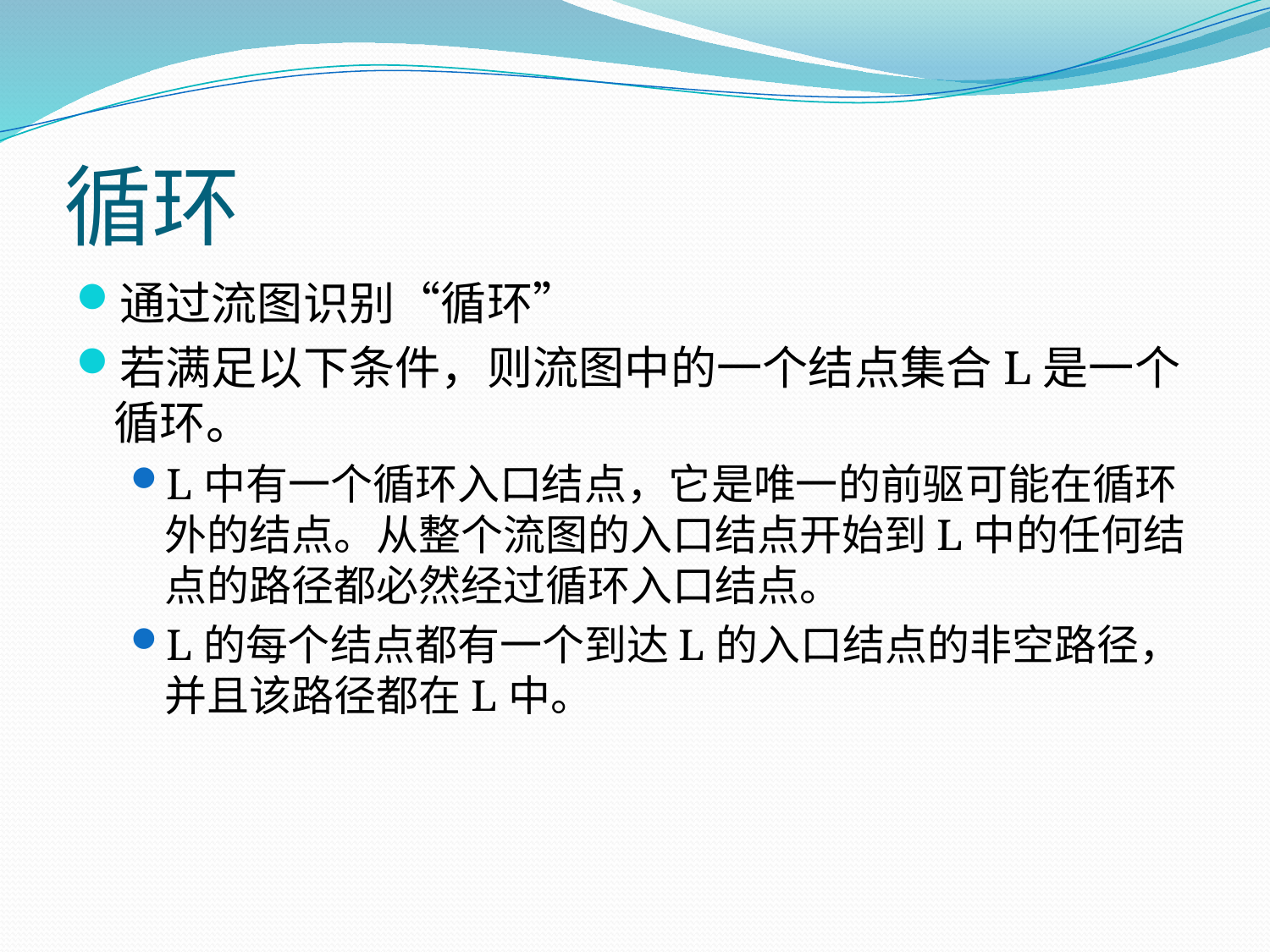

# 循环
通过流图识别“循环”
若满足以下条件，则流图中的一个结点集合L是一个循环。
L中有一个循环入口结点，它是唯一的前驱可能在循环外的结点。从整个流图的入口结点开始到L中的任何结点的路径都必然经过循环入口结点。
L的每个结点都有一个到达L的入口结点的非空路径，并且该路径都在L中。